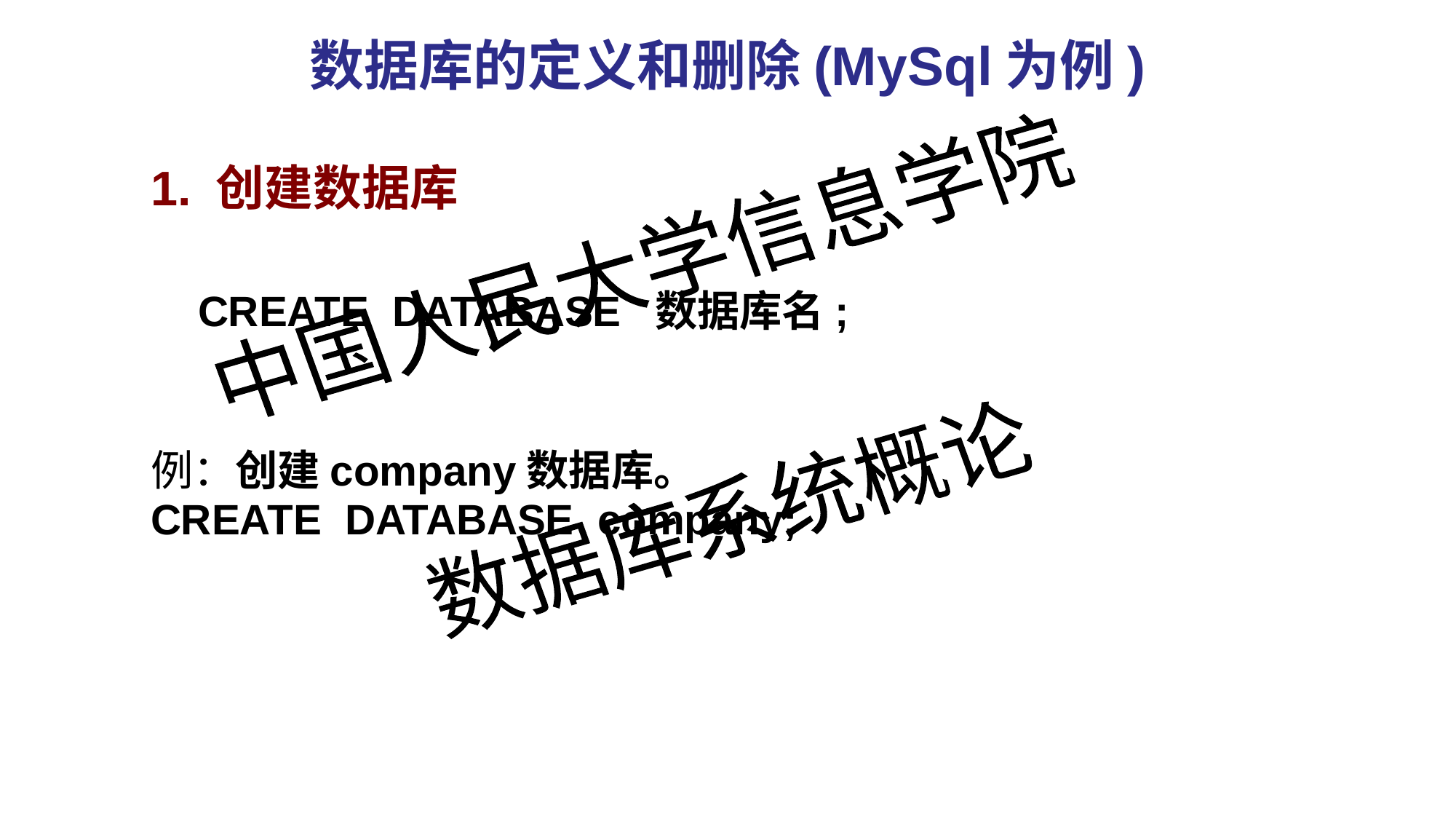

数据库的定义和删除(MySql为例)
1. 创建数据库

    CREATE  DATABASE  数据库名;

例：创建company数据库。
CREATE  DATABASE  company;